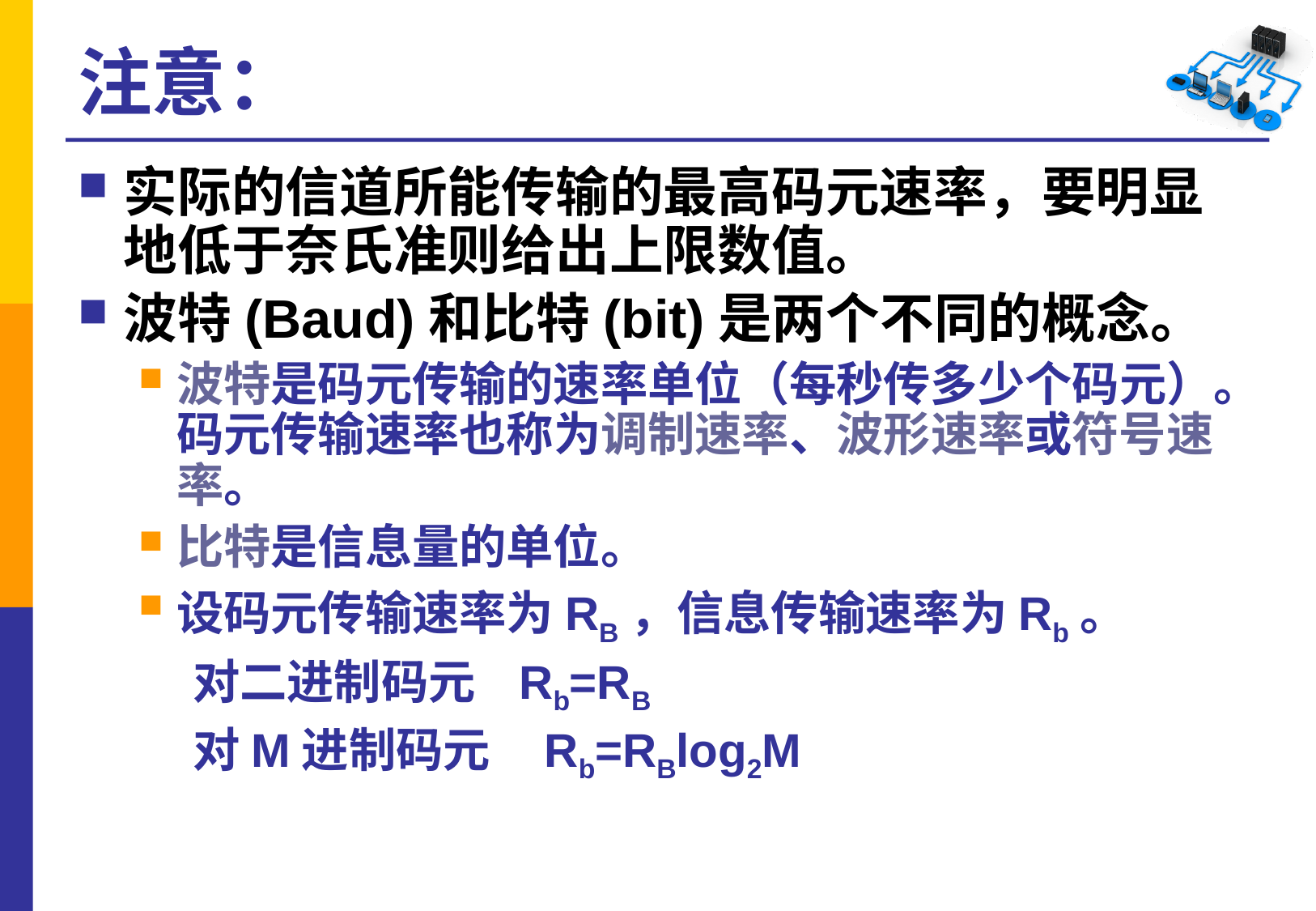

# 注意：
实际的信道所能传输的最高码元速率，要明显地低于奈氏准则给出上限数值。
波特(Baud)和比特(bit)是两个不同的概念。
波特是码元传输的速率单位（每秒传多少个码元）。码元传输速率也称为调制速率、波形速率或符号速率。
比特是信息量的单位。
设码元传输速率为RB，信息传输速率为Rb。
    对二进制码元   Rb=RB
    对M进制码元    Rb=RBlog2M